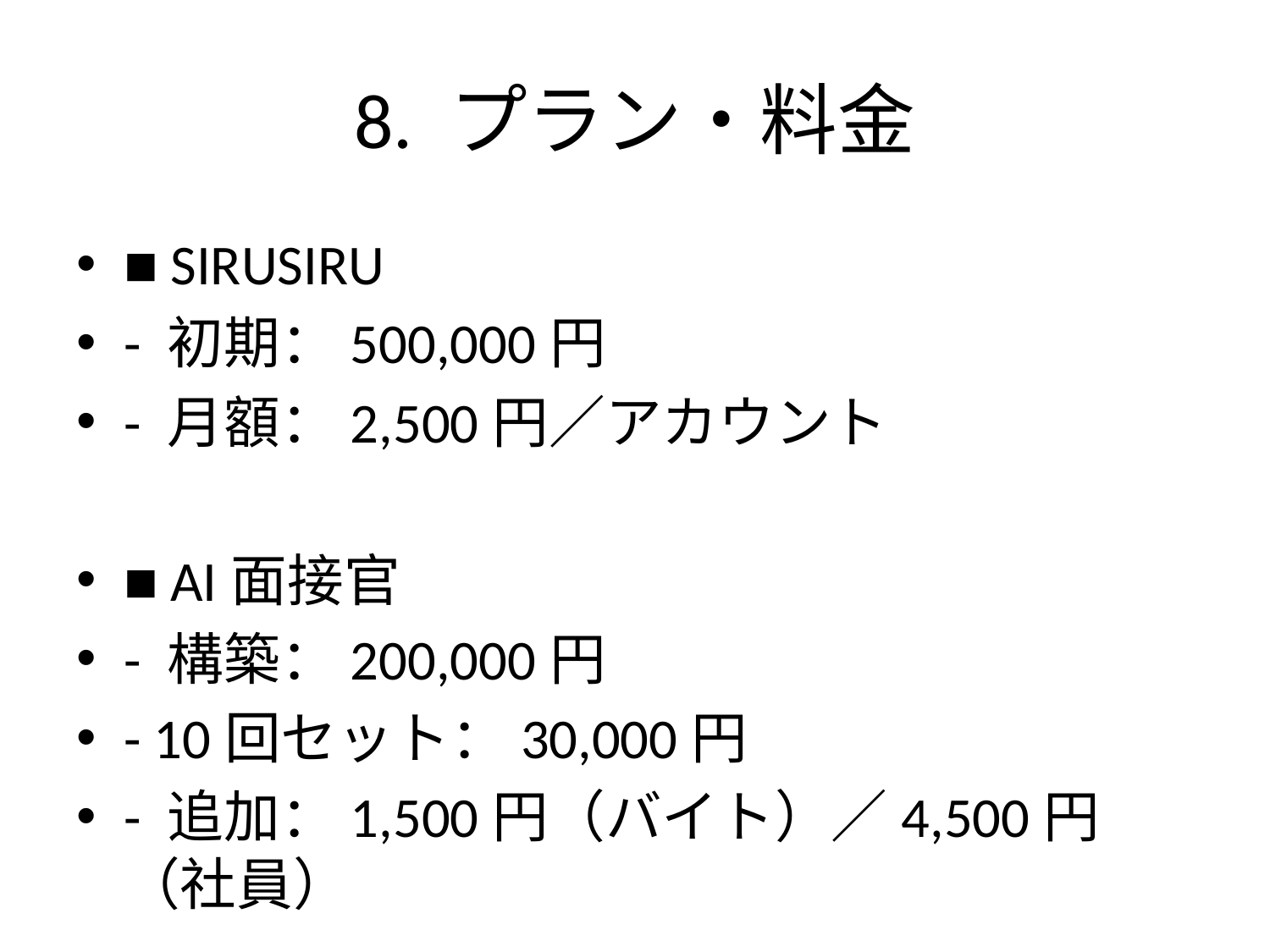

# 8. プラン・料金
■ SIRUSIRU
- 初期：500,000円
- 月額：2,500円／アカウント

■ AI面接官
- 構築：200,000円
- 10回セット：30,000円
- 追加：1,500円（バイト）／4,500円（社員）

■ オプション
- アバター制作、アニメーション、ロゴ演出 等